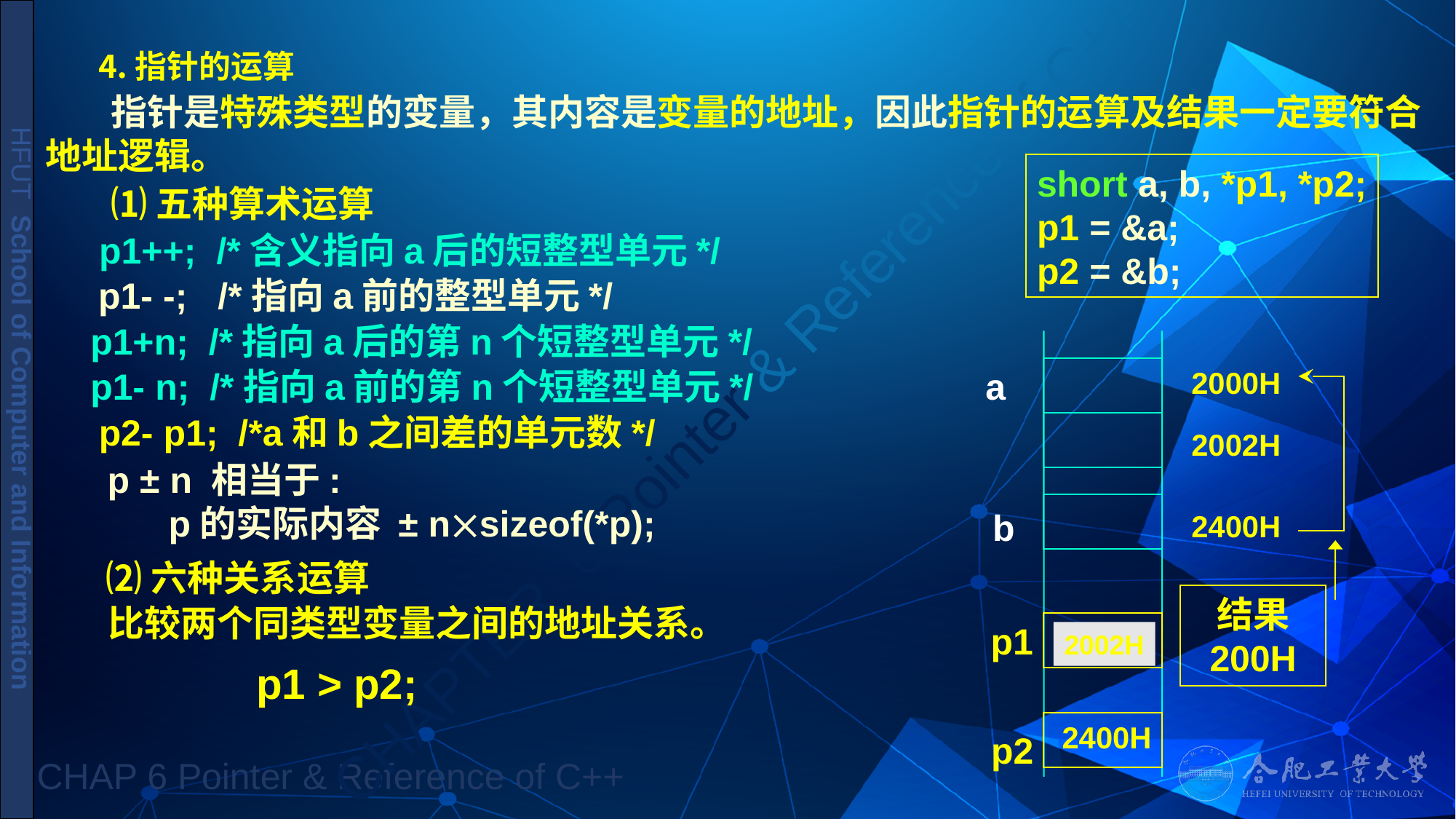

# ⒋指针的运算
       指针是特殊类型的变量，其内容是变量的地址，因此指针的运算及结果一定要符合地址逻辑。
short a, b, *p1, *p2;
p1 = &a;
p2 = &b;
⑴五种算术运算
p1++;  /*含义指向a后的短整型单元*/
p1- -;   /*指向a前的整型单元*/
p1+n;  /*指向a后的第n个短整型单元*/

p1- n;  /*指向a前的第n个短整型单元*/
a

2000H

p2- p1;  /*a和b之间差的单元数*/

2002H
p ± n 相当于:
      p的实际内容 ± n×sizeof(*p);

b
2400H
⑵六种关系运算
结果
200H
比较两个同类型变量之间的地址关系。
p1

2000H
2002H
p1 > p2;

2400H
p2